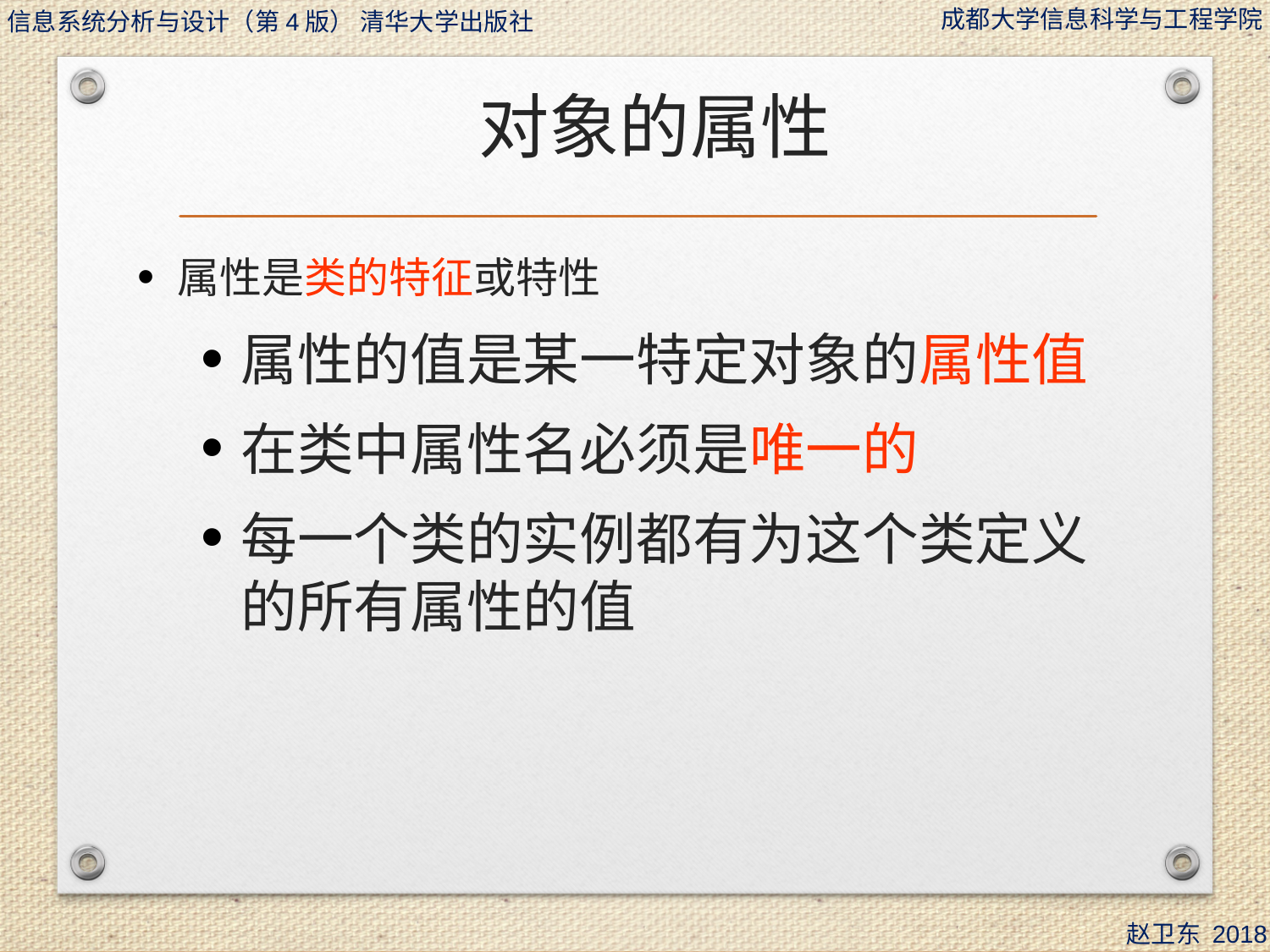

# 对象的属性
属性是类的特征或特性
属性的值是某一特定对象的属性值
在类中属性名必须是唯一的
每一个类的实例都有为这个类定义的所有属性的值